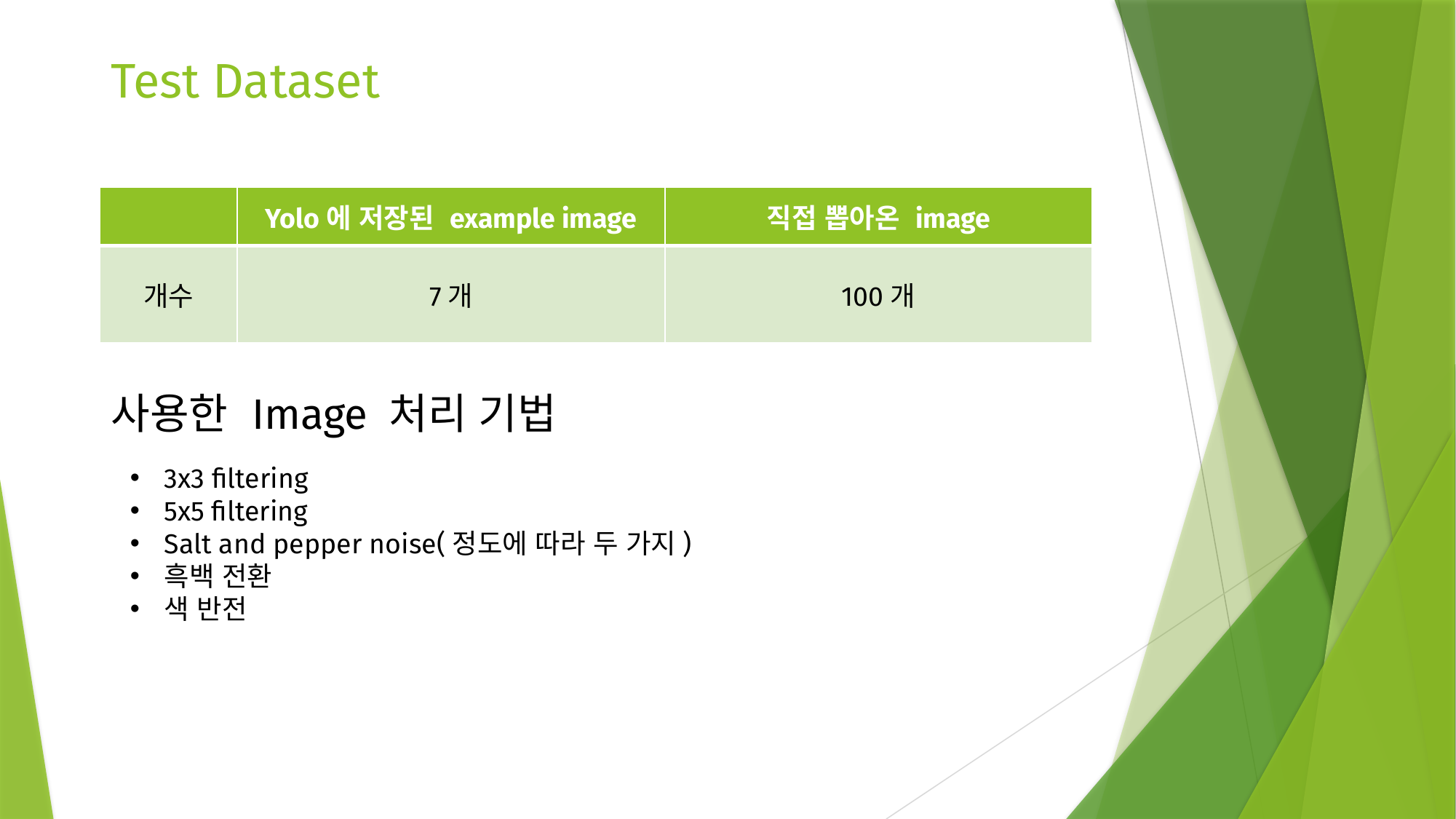

# Test Dataset
|  | Yolo에 저장된 example image | 직접 뽑아온 image |
| --- | --- | --- |
| 개수 | 7개 | 100개 |
사용한 Image 처리 기법

3x3 filtering
5x5 filtering
Salt and pepper noise(정도에 따라 두 가지)
흑백 전환
색 반전